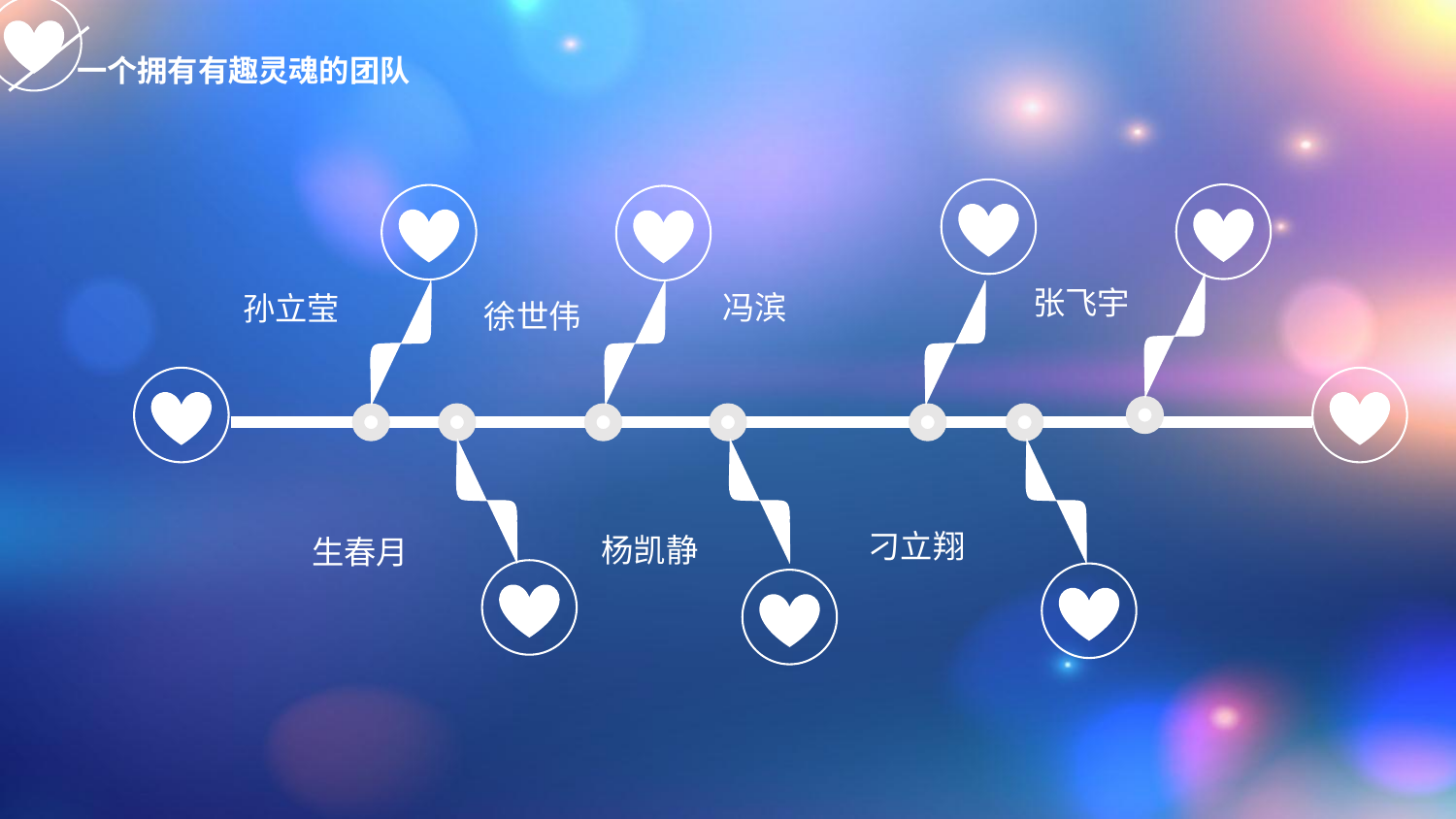

一个拥有有趣灵魂的团队

张飞宇
冯滨

孙立莹
徐世伟

刁立翔
杨凯静
生春月